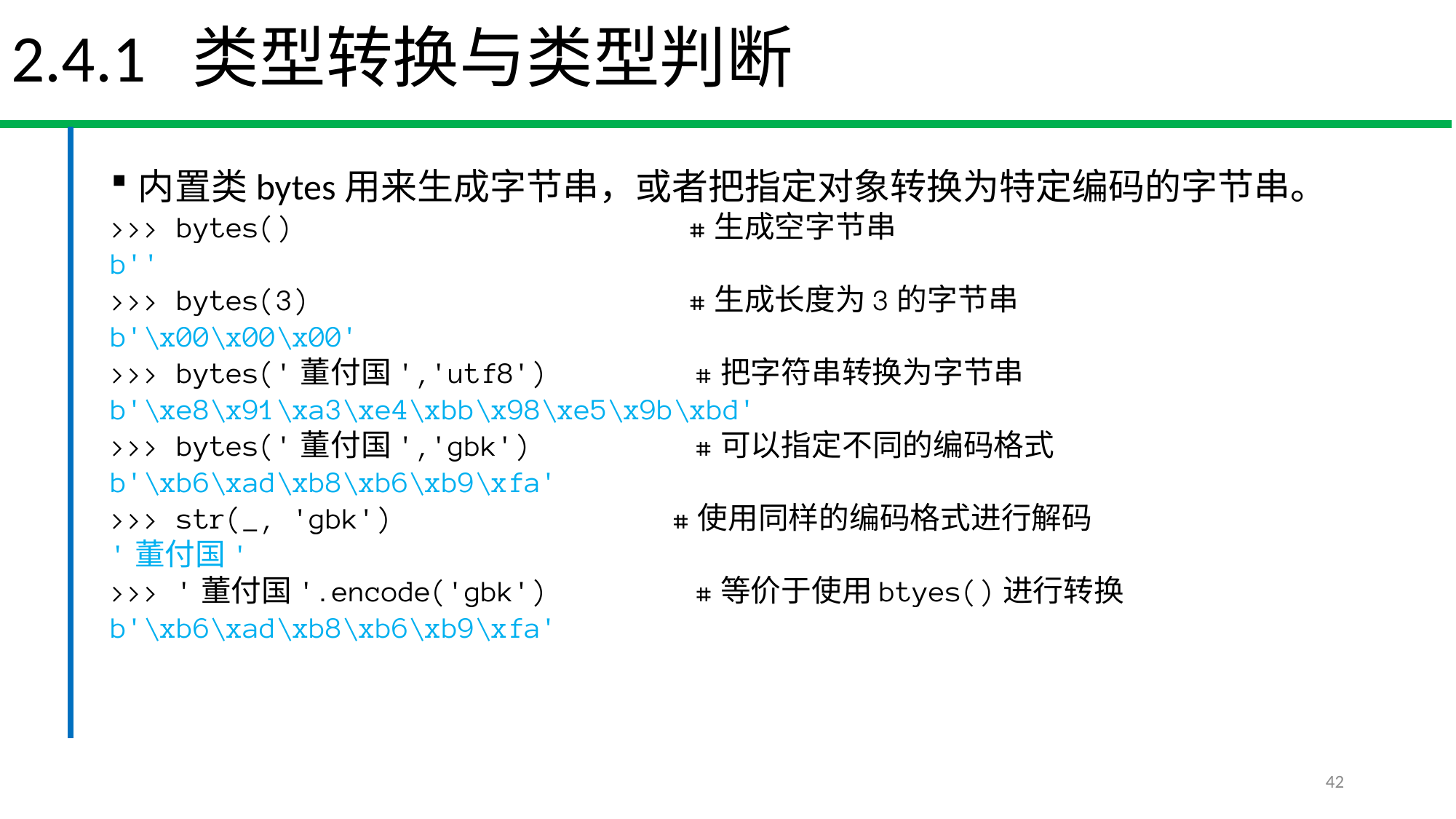

2.4.1  类型转换与类型判断
内置类bytes用来生成字节串，或者把指定对象转换为特定编码的字节串。
>>> bytes()                        #生成空字节串
b''
>>> bytes(3)                       #生成长度为3的字节串
b'\x00\x00\x00'
>>> bytes('董付国','utf8')         #把字符串转换为字节串
b'\xe8\x91\xa3\xe4\xbb\x98\xe5\x9b\xbd'
>>> bytes('董付国','gbk')          #可以指定不同的编码格式
b'\xb6\xad\xb8\xb6\xb9\xfa'
>>> str(_, 'gbk')                 #使用同样的编码格式进行解码
'董付国'
>>> '董付国'.encode('gbk')         #等价于使用btyes()进行转换
b'\xb6\xad\xb8\xb6\xb9\xfa'
42